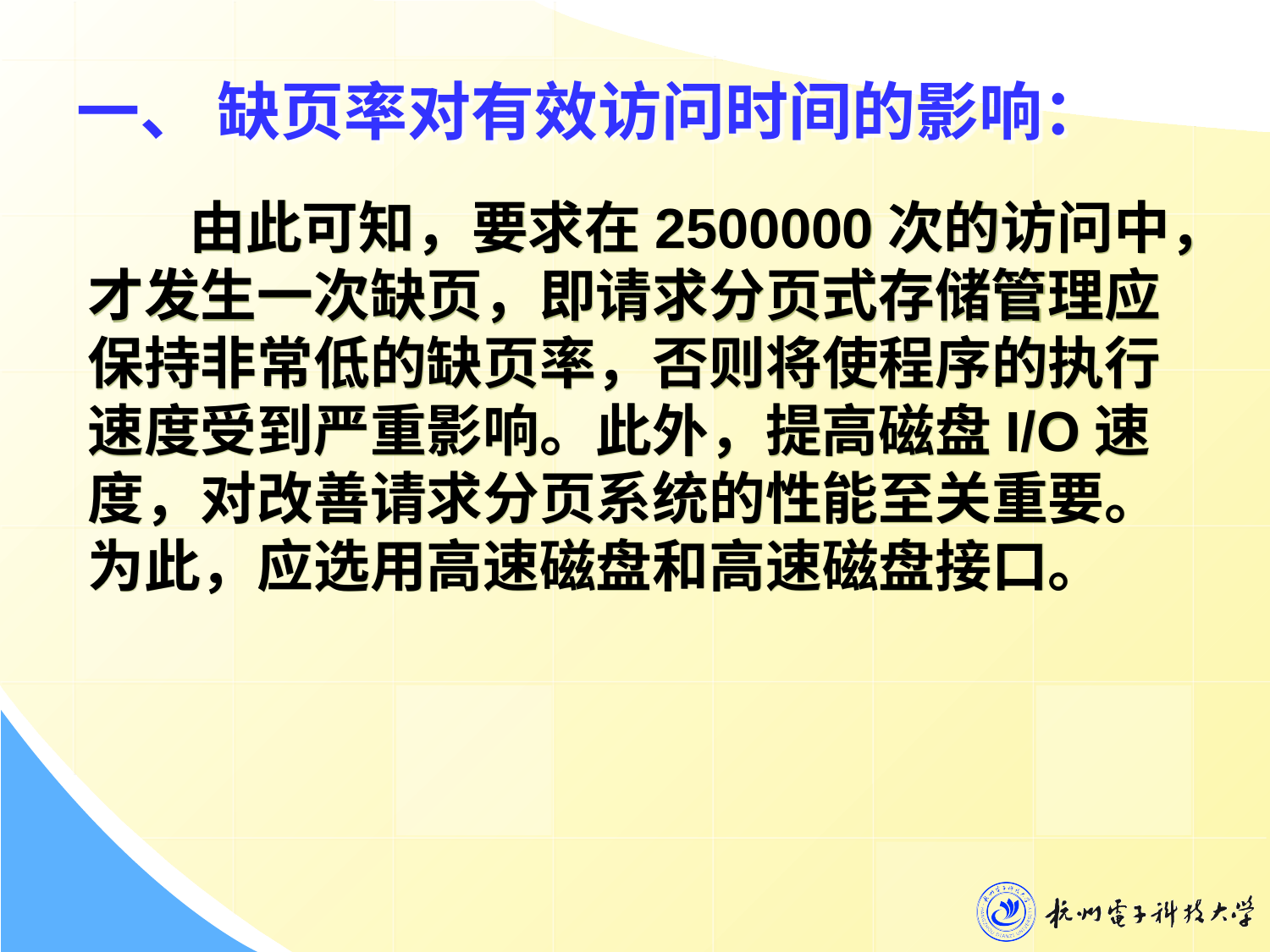

# 一、 缺页率对有效访问时间的影响：
        由此可知，要求在2500000次的访问中，才发生一次缺页，即请求分页式存储管理应保持非常低的缺页率，否则将使程序的执行速度受到严重影响。此外，提高磁盘I/O速度，对改善请求分页系统的性能至关重要。为此，应选用高速磁盘和高速磁盘接口。